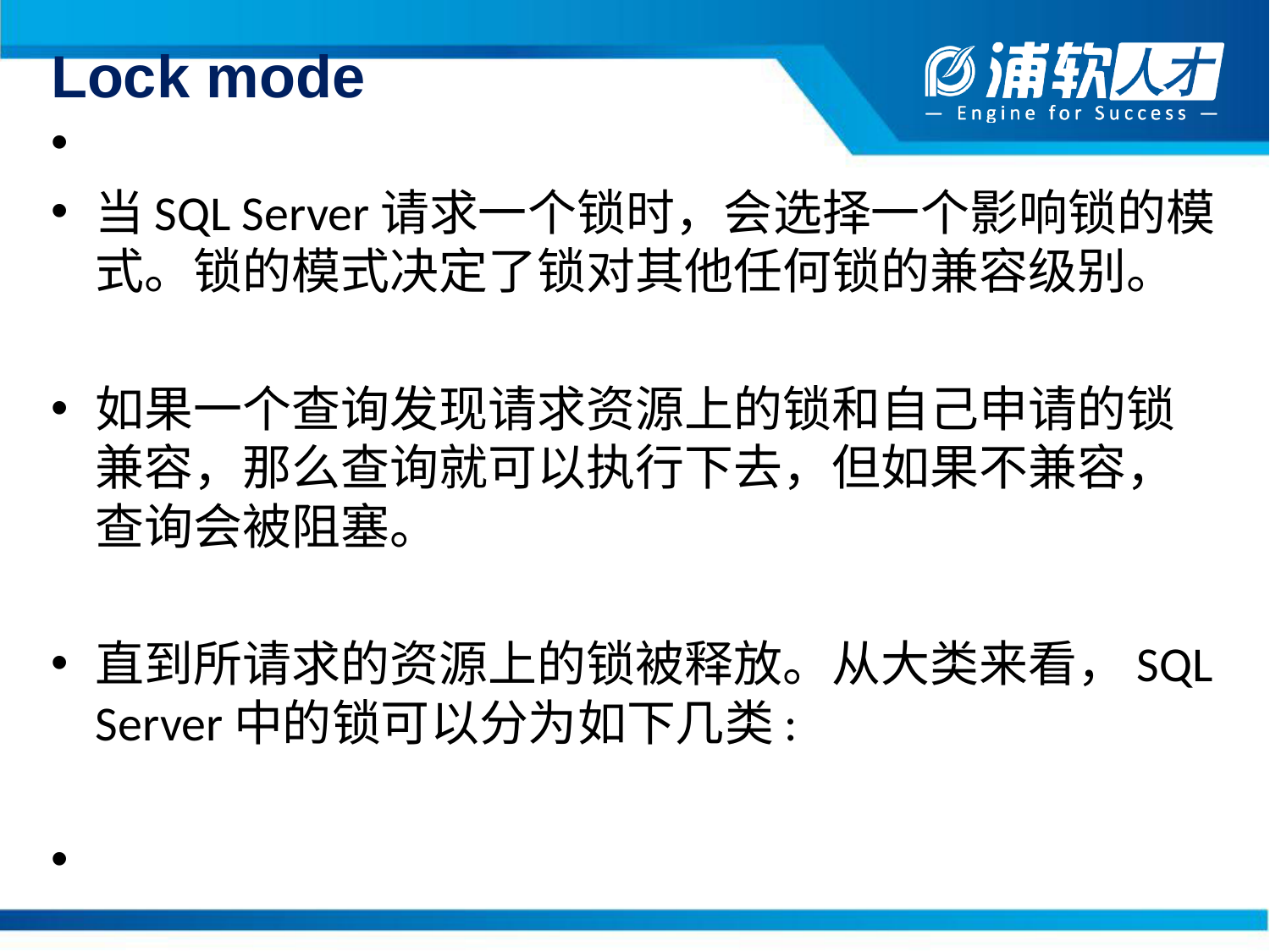

# Lock mode

当SQL Server请求一个锁时，会选择一个影响锁的模式。锁的模式决定了锁对其他任何锁的兼容级别。

如果一个查询发现请求资源上的锁和自己申请的锁兼容，那么查询就可以执行下去，但如果不兼容，查询会被阻塞。

直到所请求的资源上的锁被释放。从大类来看，SQL Server中的锁可以分为如下几类: